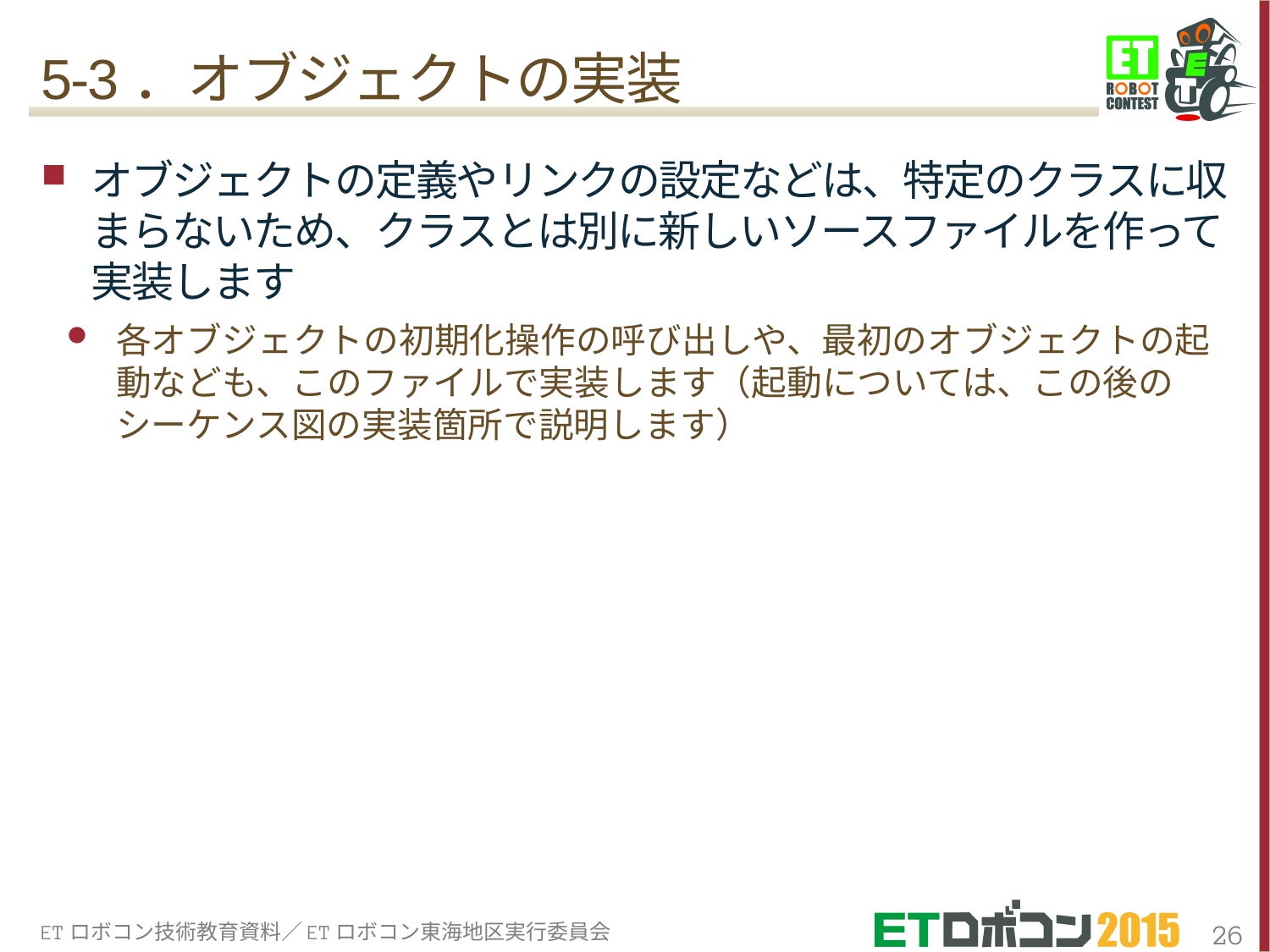

# 5-3．オブジェクトの実装
オブジェクトの定義やリンクの設定などは、特定のクラスに収まらないため、クラスとは別に新しいソースファイルを作って実装します
各オブジェクトの初期化操作の呼び出しや、最初のオブジェクトの起動なども、このファイルで実装します（起動については、この後のシーケンス図の実装箇所で説明します）

ETロボコン技術教育資料／ETロボコン東海地区実行委員会
26